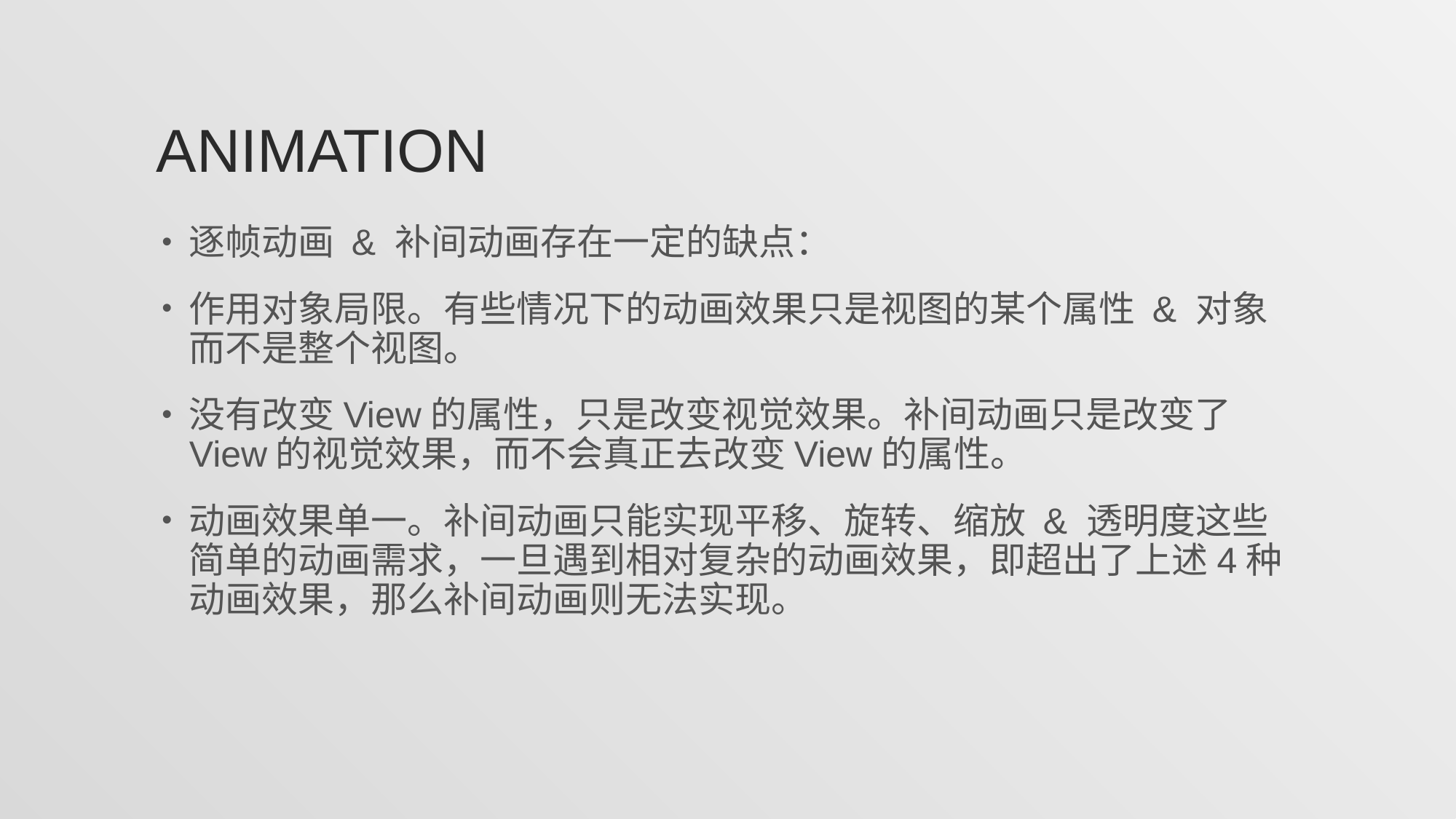

# animation
逐帧动画 & 补间动画存在一定的缺点：
作用对象局限。有些情况下的动画效果只是视图的某个属性 & 对象而不是整个视图。
没有改变View的属性，只是改变视觉效果。补间动画只是改变了View的视觉效果，而不会真正去改变View的属性。
动画效果单一。补间动画只能实现平移、旋转、缩放 & 透明度这些简单的动画需求，一旦遇到相对复杂的动画效果，即超出了上述4种动画效果，那么补间动画则无法实现。